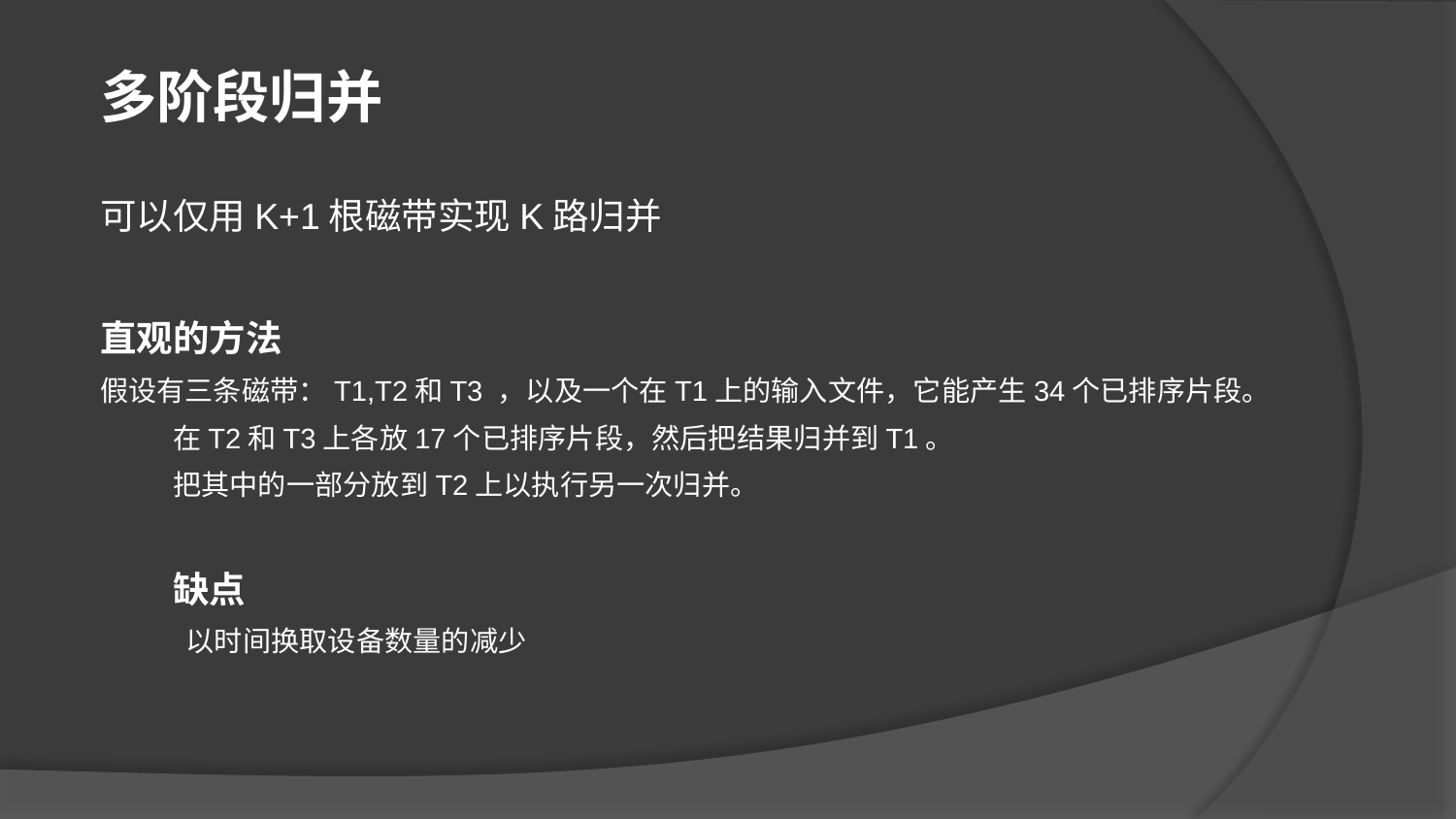

多阶段归并
可以仅用K+1根磁带实现K路归并

直观的方法
假设有三条磁带：T1,T2和T3 ，以及一个在T1上的输入文件，它能产生34个已排序片段。
在T2和T3上各放17个已排序片段，然后把结果归并到T1。
把其中的一部分放到T2上以执行另一次归并。

缺点
 以时间换取设备数量的减少